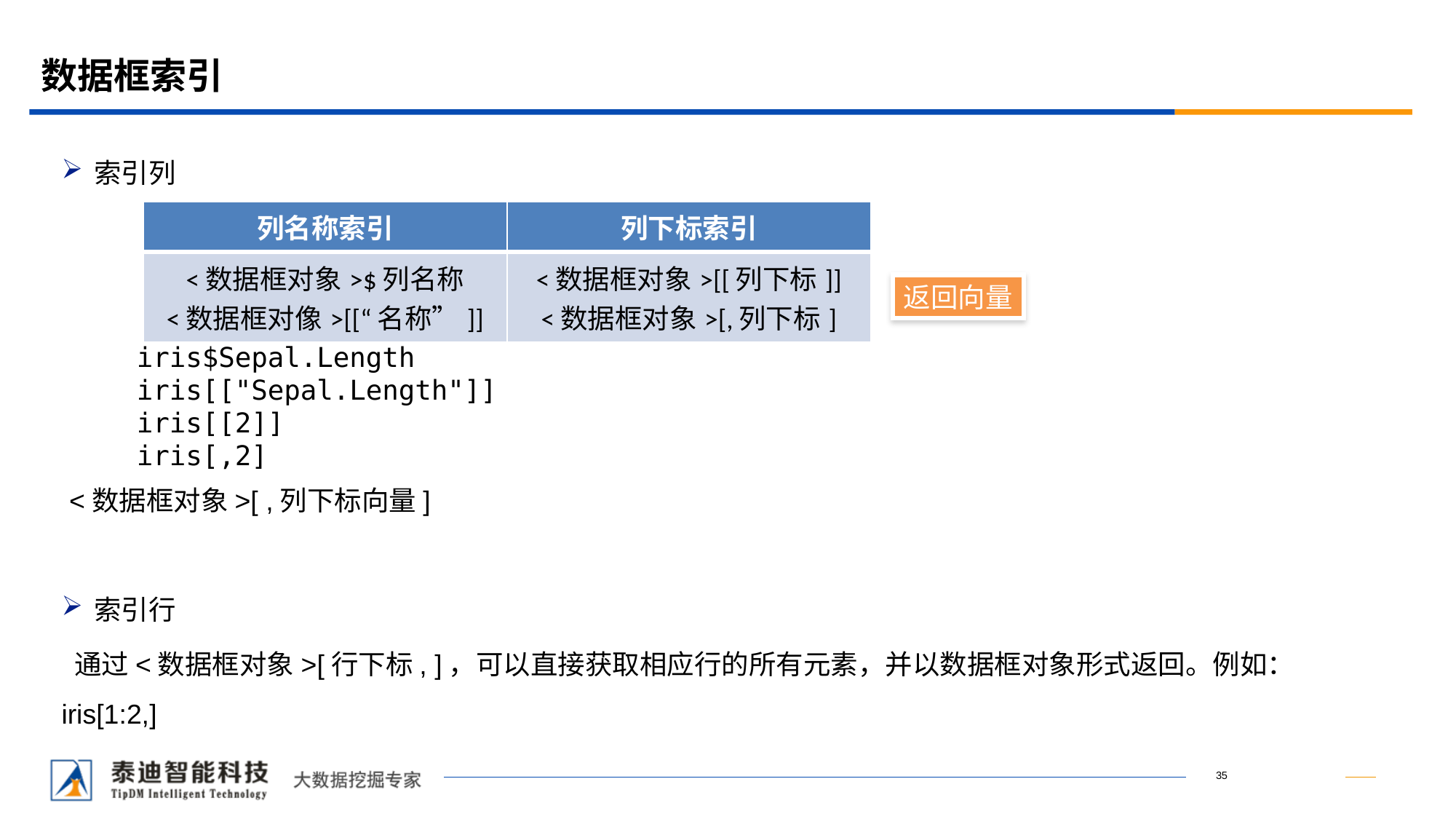

# 数据框索引
索引列

 <数据框对象>[ ,列下标向量]

索引行
 通过<数据框对象>[行下标, ]，可以直接获取相应行的所有元素，并以数据框对象形式返回。例如：iris[1:2,]

| 列名称索引 | 列下标索引 |
| --- | --- |
| <数据框对象>$列名称 <数据框对像>[[“名称”]] | <数据框对象>[[列下标]] <数据框对象>[,列下标] |
返回向量
iris$Sepal.Length
iris[["Sepal.Length"]]
iris[[2]]
iris[,2]